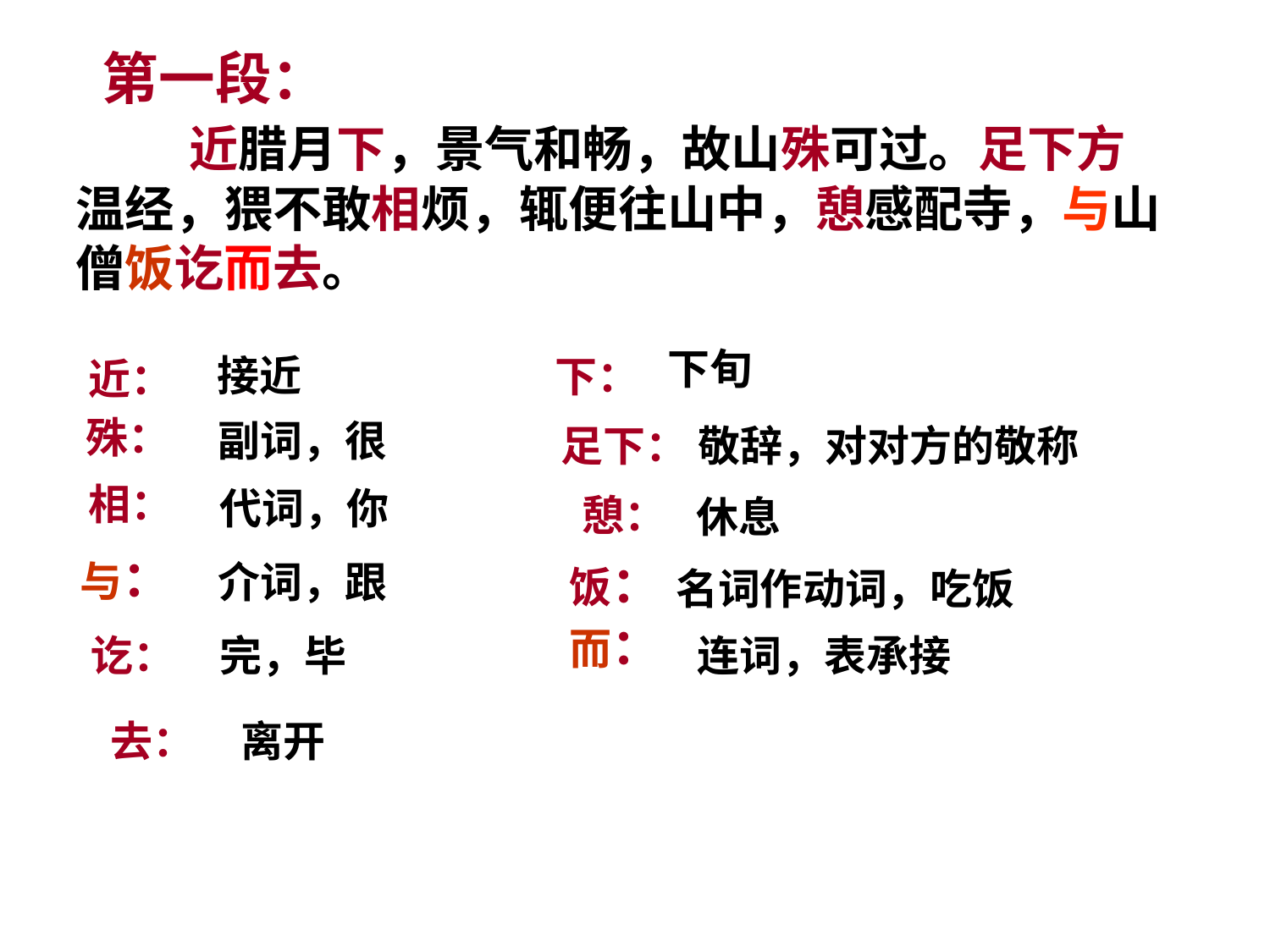

第一段：
　　近腊月下，景气和畅，故山殊可过。足下方温经，猥不敢相烦，辄便往山中，憩感配寺，与山僧饭讫而去。
下旬
接近
 下：
近：
殊：
副词，很
足下：
敬辞，对对方的敬称
相：
代词，你
 憩：
休息

与：
 饭：
介词，跟
名词作动词，吃饭
 而：
完，毕
讫：
连词，表承接
 去：
离开